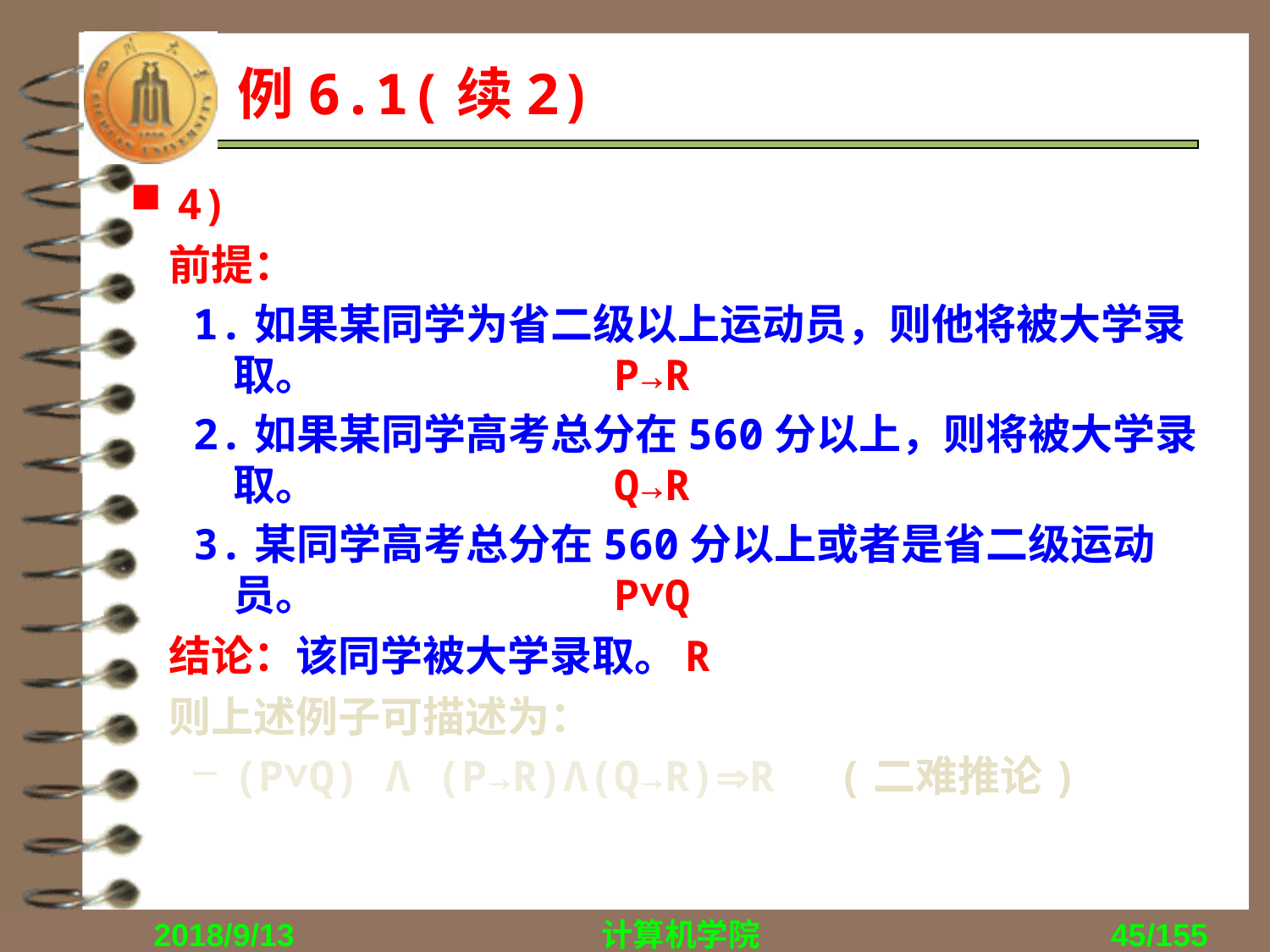

# 例6.1(续2)
4)
   前提：
1.如果某同学为省二级以上运动员，则他将被大学录取。			P→R
2.如果某同学高考总分在560分以上，则将被大学录取。			Q→R
3.某同学高考总分在560分以上或者是省二级运动员。			P∨Q
   结论：该同学被大学录取。	R
   则上述例子可描述为：
(P∨Q) Λ (P→R)Λ(Q→R)⇒R　(二难推论)
2018/9/13
计算机学院
45/155